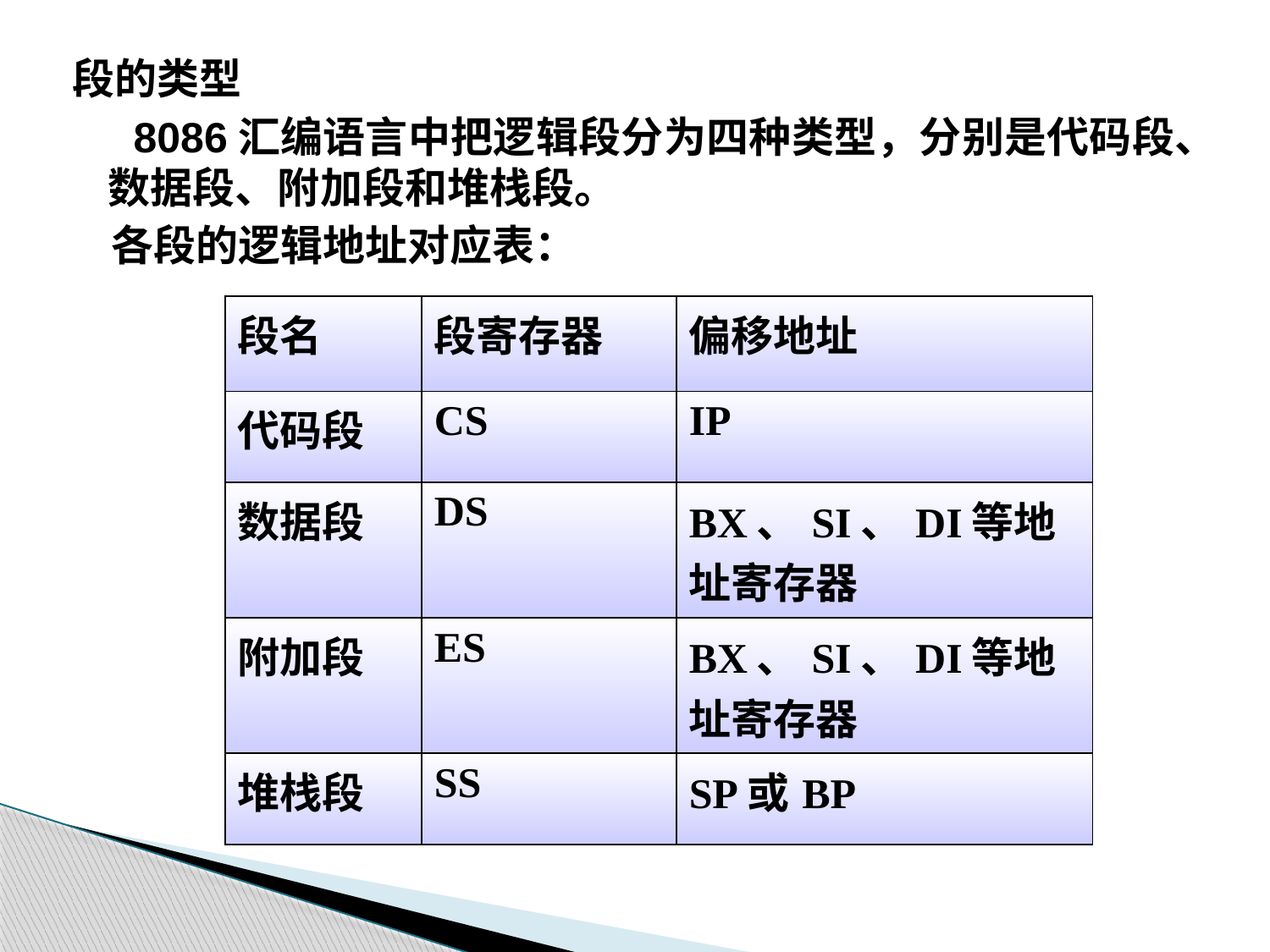

段的类型
     8086汇编语言中把逻辑段分为四种类型，分别是代码段、数据段、附加段和堆栈段。
   各段的逻辑地址对应表：
| 段名 | 段寄存器 | 偏移地址 |
| --- | --- | --- |
| 代码段 | CS | IP |
| 数据段 | DS | BX、SI、DI等地址寄存器 |
| 附加段 | ES | BX、SI、DI等地址寄存器 |
| 堆栈段 | SS | SP或BP |